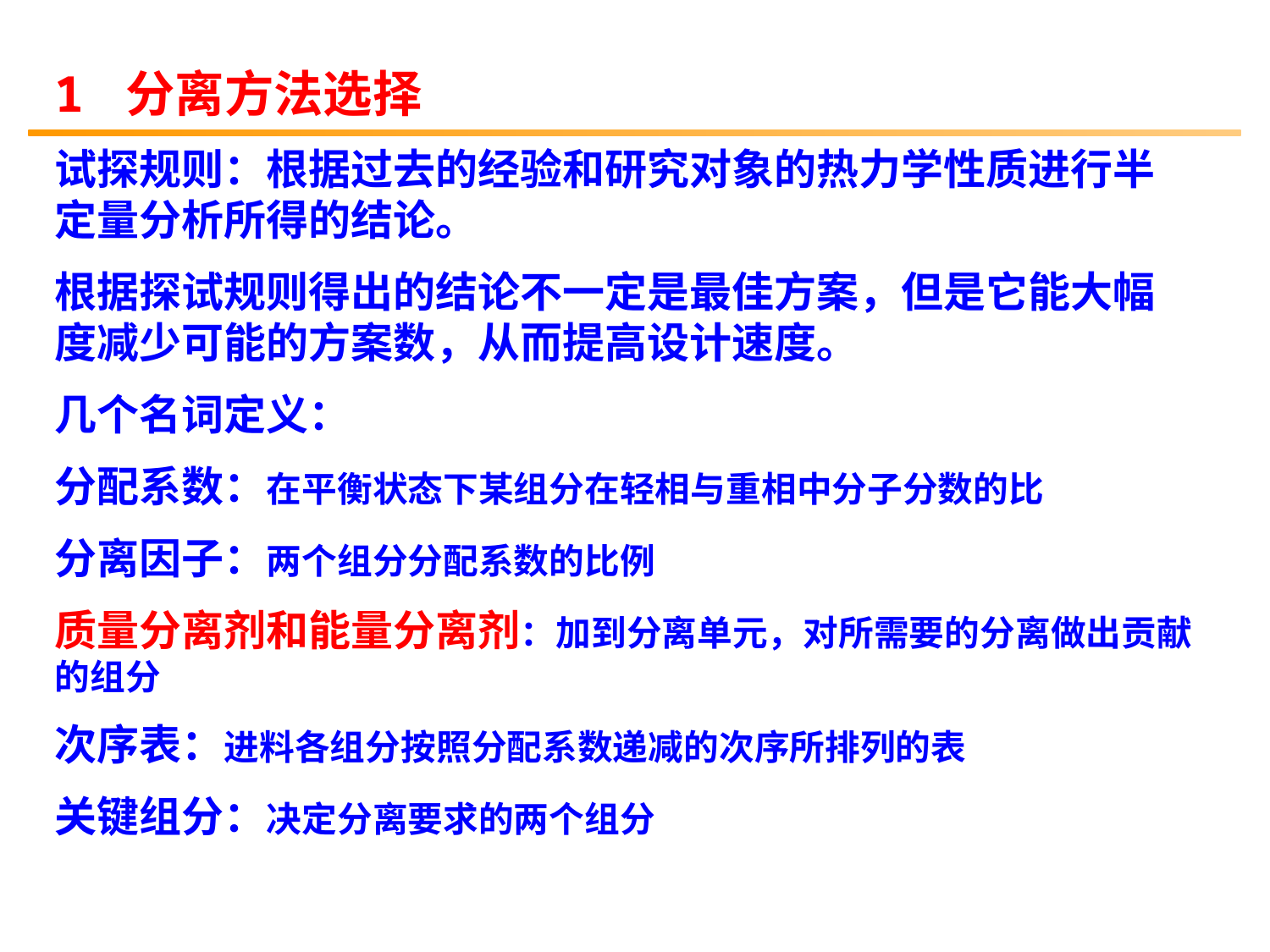

1 分离方法选择
试探规则：根据过去的经验和研究对象的热力学性质进行半定量分析所得的结论。
根据探试规则得出的结论不一定是最佳方案，但是它能大幅度减少可能的方案数，从而提高设计速度。
几个名词定义：
分配系数：在平衡状态下某组分在轻相与重相中分子分数的比
分离因子：两个组分分配系数的比例
质量分离剂和能量分离剂：加到分离单元，对所需要的分离做出贡献的组分
次序表：进料各组分按照分配系数递减的次序所排列的表
关键组分：决定分离要求的两个组分